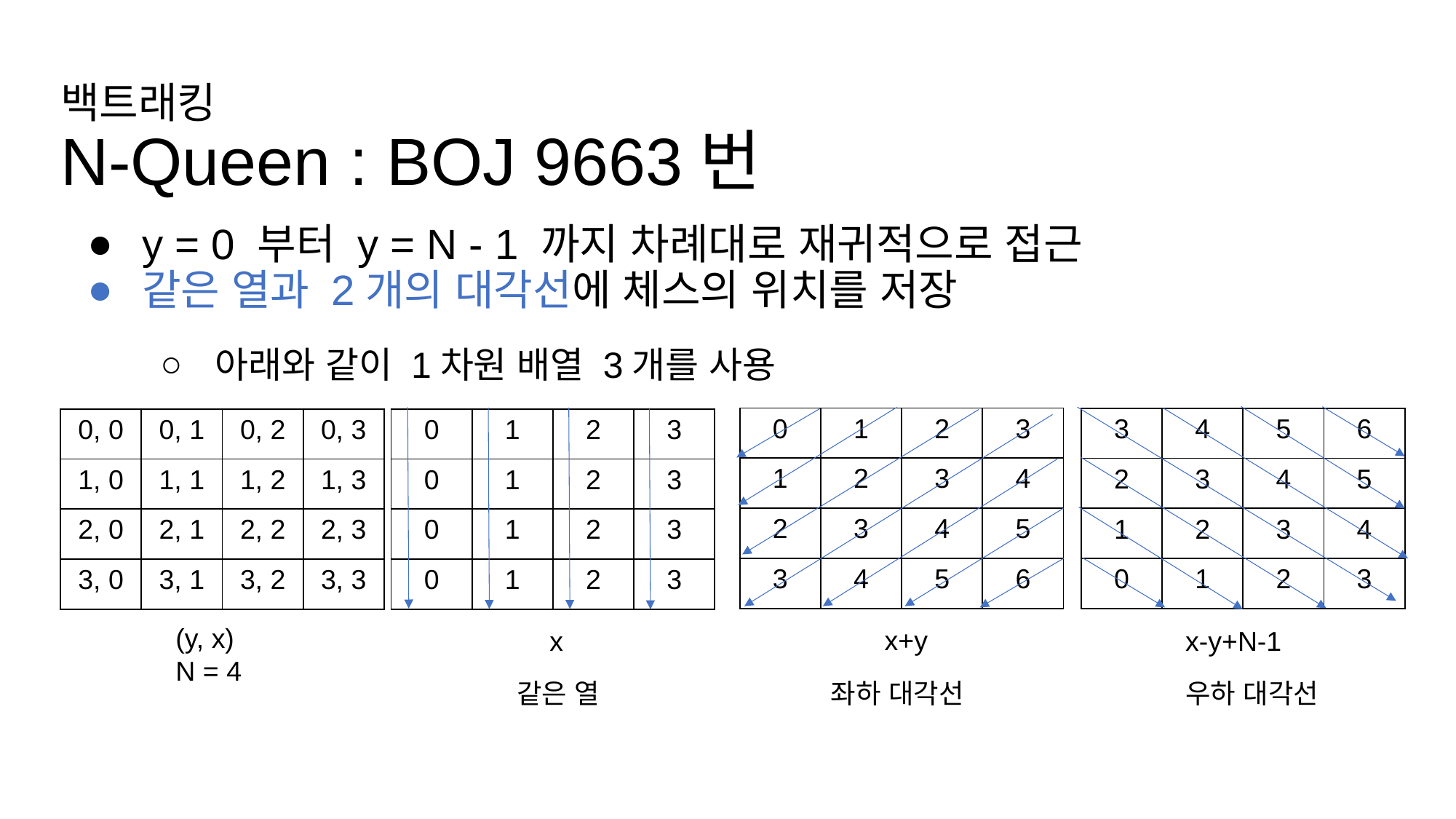

# 백트래킹 N-Queen : BOJ 9663번

y = 0 부터 y = N - 1 까지 차례대로 재귀적으로 접근
같은 열과 2개의 대각선에 체스의 위치를 저장
아래와 같이 1차원 배열 3개를 사용

| 0 | 1 | 2 | 3 |
| --- | --- | --- | --- |
| 1 | 2 | 3 | 4 |
| 2 | 3 | 4 | 5 |
| 3 | 4 | 5 | 6 |
| 3 | 4 | 5 | 6 |
| --- | --- | --- | --- |
| 2 | 3 | 4 | 5 |
| 1 | 2 | 3 | 4 |
| 0 | 1 | 2 | 3 |
| 0, 0 | 0, 1 | 0, 2 | 0, 3 |
| --- | --- | --- | --- |
| 1, 0 | 1, 1 | 1, 2 | 1, 3 |
| 2, 0 | 2, 1 | 2, 2 | 2, 3 |
| 3, 0 | 3, 1 | 3, 2 | 3, 3 |
| 0 | 1 | 2 | 3 |
| --- | --- | --- | --- |
| 0 | 1 | 2 | 3 |
| 0 | 1 | 2 | 3 |
| 0 | 1 | 2 | 3 |
(y, x)
N = 4
x+y
x
x-y+N-1
우하 대각선
같은 열
좌하 대각선